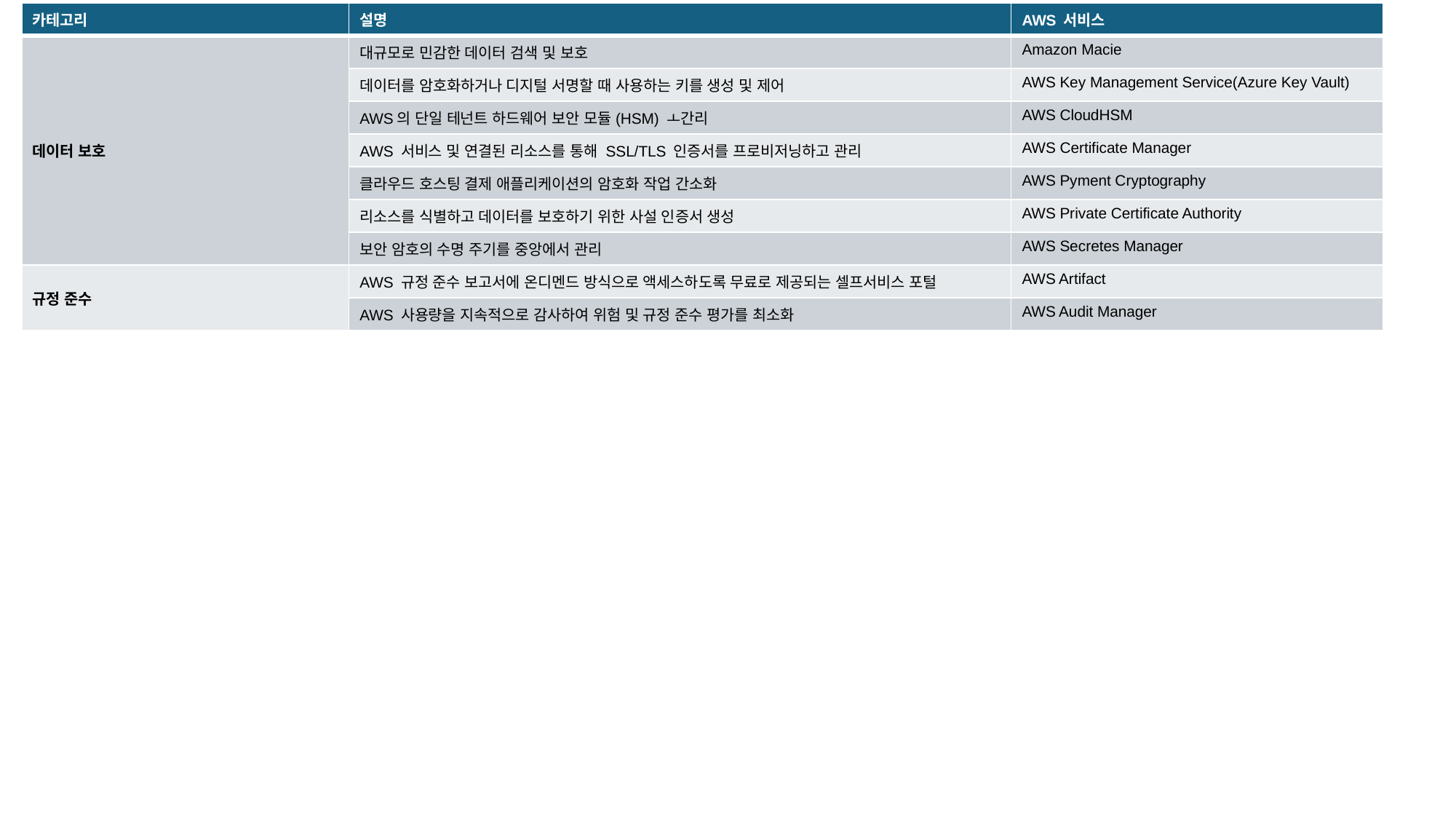

| 카테고리 | 설명 | AWS 서비스 |
| --- | --- | --- |
| 데이터 보호 | 대규모로 민감한 데이터 검색 및 보호 | Amazon Macie |
|  | 데이터를 암호화하거나 디지털 서명할 때 사용하는 키를 생성 및 제어 | AWS Key Management Service(Azure Key Vault) |
|  | AWS의 단일 테넌트 하드웨어 보안 모듈(HSM) ㅗ간리 | AWS CloudHSM |
|  | AWS 서비스 및 연결된 리소스를 통해 SSL/TLS 인증서를 프로비저닝하고 관리 | AWS Certificate Manager |
|  | 클라우드 호스팅 결제 애플리케이션의 암호화 작업 간소화 | AWS Pyment Cryptography |
|  | 리소스를 식별하고 데이터를 보호하기 위한 사설 인증서 생성 | AWS Private Certificate Authority |
|  | 보안 암호의 수명 주기를 중앙에서 관리 | AWS Secretes Manager |
| 규정 준수 | AWS 규정 준수 보고서에 온디멘드 방식으로 액세스하도록 무료로 제공되는 셀프서비스 포털 | AWS Artifact |
|  | AWS 사용량을 지속적으로 감사하여 위험 및 규정 준수 평가를 최소화 | AWS Audit Manager |